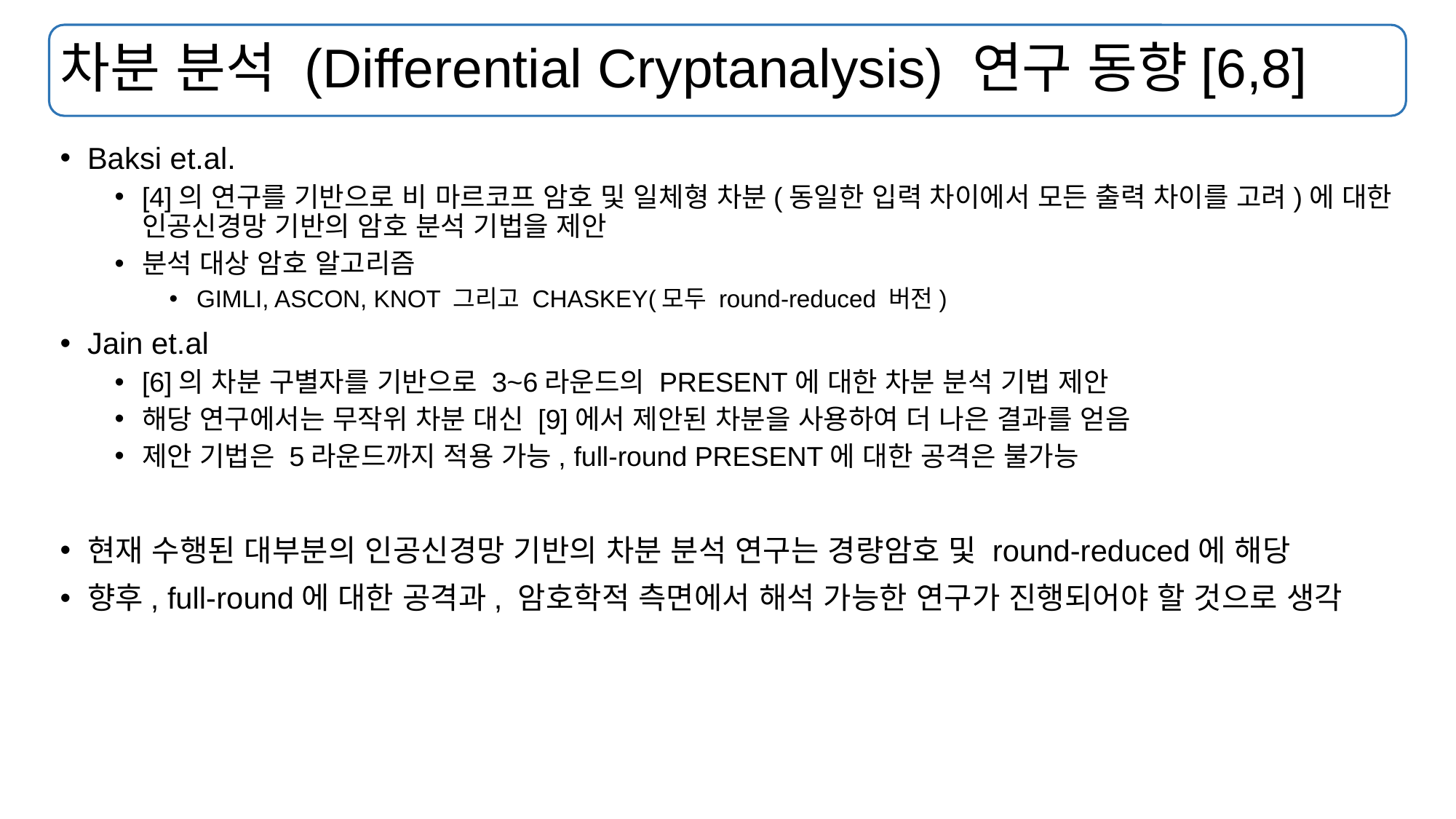

# 차분 분석 (Differential Cryptanalysis) 연구 동향[6,8]
Baksi et.al.
[4]의 연구를 기반으로 비 마르코프 암호 및 일체형 차분(동일한 입력 차이에서 모든 출력 차이를 고려)에 대한 인공신경망 기반의 암호 분석 기법을 제안
분석 대상 암호 알고리즘
GIMLI, ASCON, KNOT 그리고 CHASKEY(모두 round-reduced 버전)
Jain et.al
[6]의 차분 구별자를 기반으로 3~6라운드의 PRESENT에 대한 차분 분석 기법 제안
해당 연구에서는 무작위 차분 대신 [9]에서 제안된 차분을 사용하여 더 나은 결과를 얻음
제안 기법은 5라운드까지 적용 가능, full-round PRESENT에 대한 공격은 불가능

현재 수행된 대부분의 인공신경망 기반의 차분 분석 연구는 경량암호 및 round-reduced에 해당
향후, full-round에 대한 공격과, 암호학적 측면에서 해석 가능한 연구가 진행되어야 할 것으로 생각